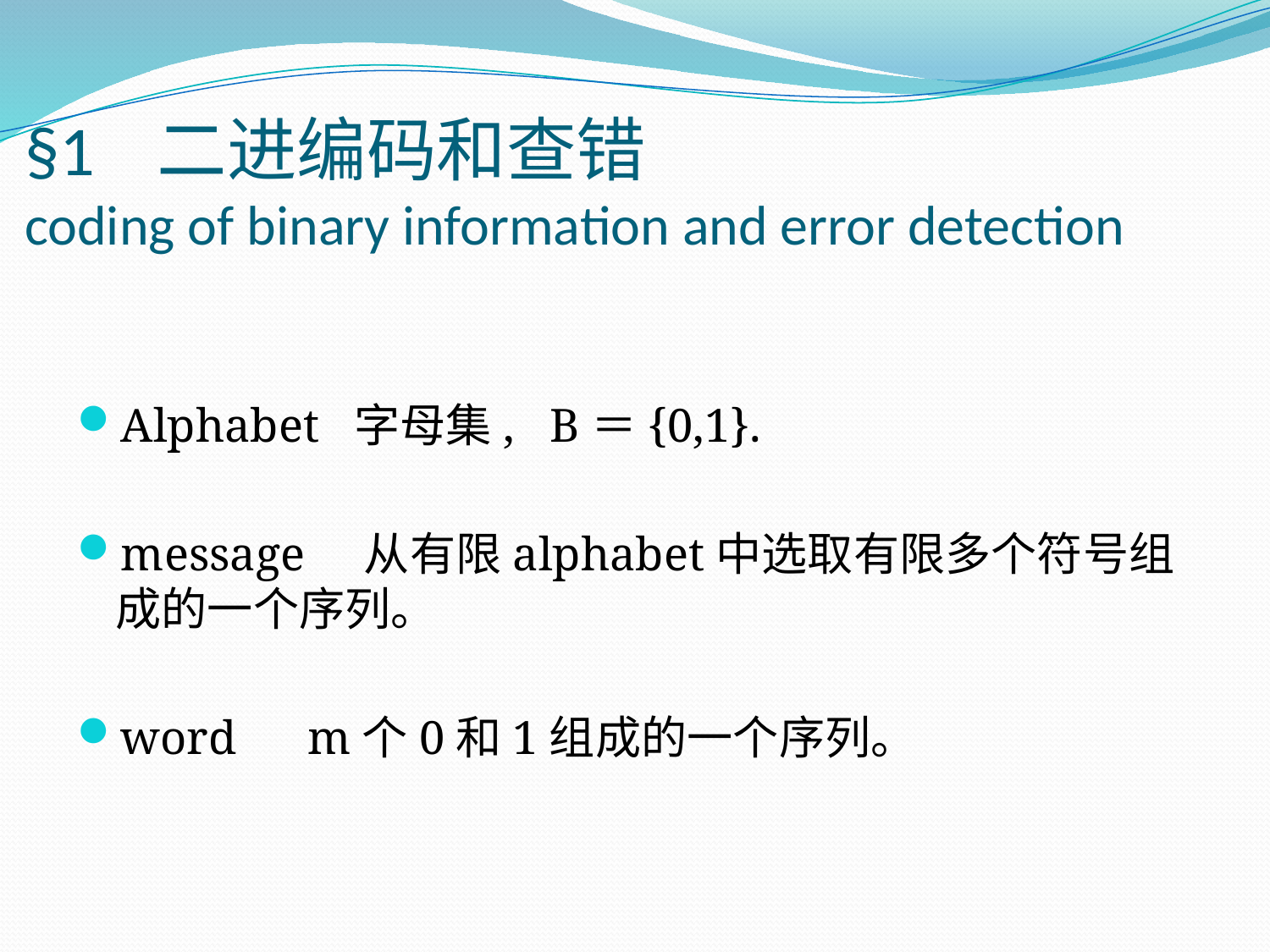

# §1   二进编码和查错 coding of binary information and error detection

Alphabet  字母集,   B＝{0,1}.

message    从有限alphabet中选取有限多个符号组成的一个序列。

word      m个0和1组成的一个序列。